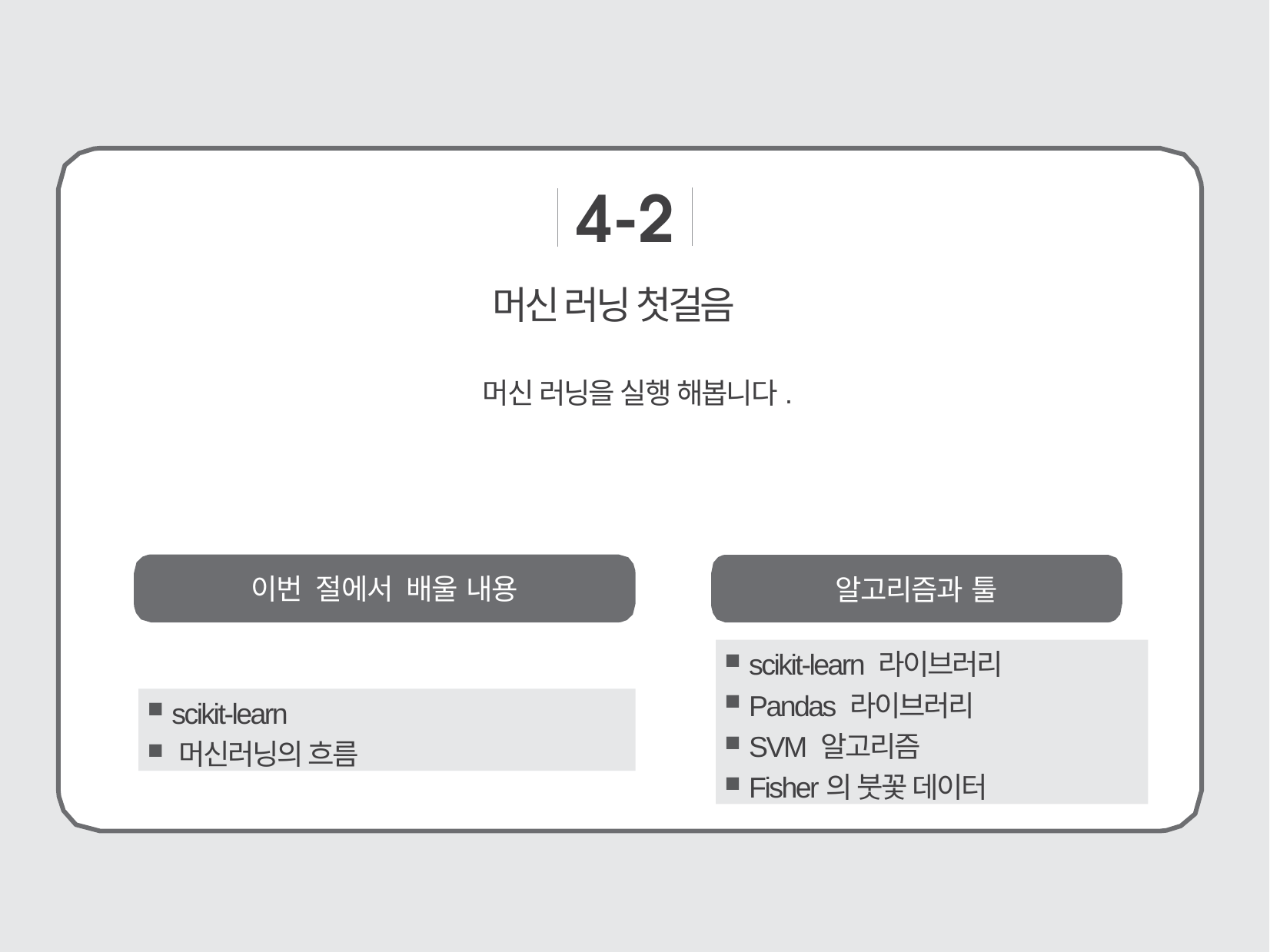

4-2

# 머신 러닝 첫걸음

머신 러닝을 실행 해봅니다.
이번  절에서  배울 내용
알고리즘과 툴
 scikit-learn 라이브러리
 Pandas 라이브러리
 SVM 알고리즘
 Fisher의 붓꽃 데이터
 scikit-learn
 머신러닝의 흐름